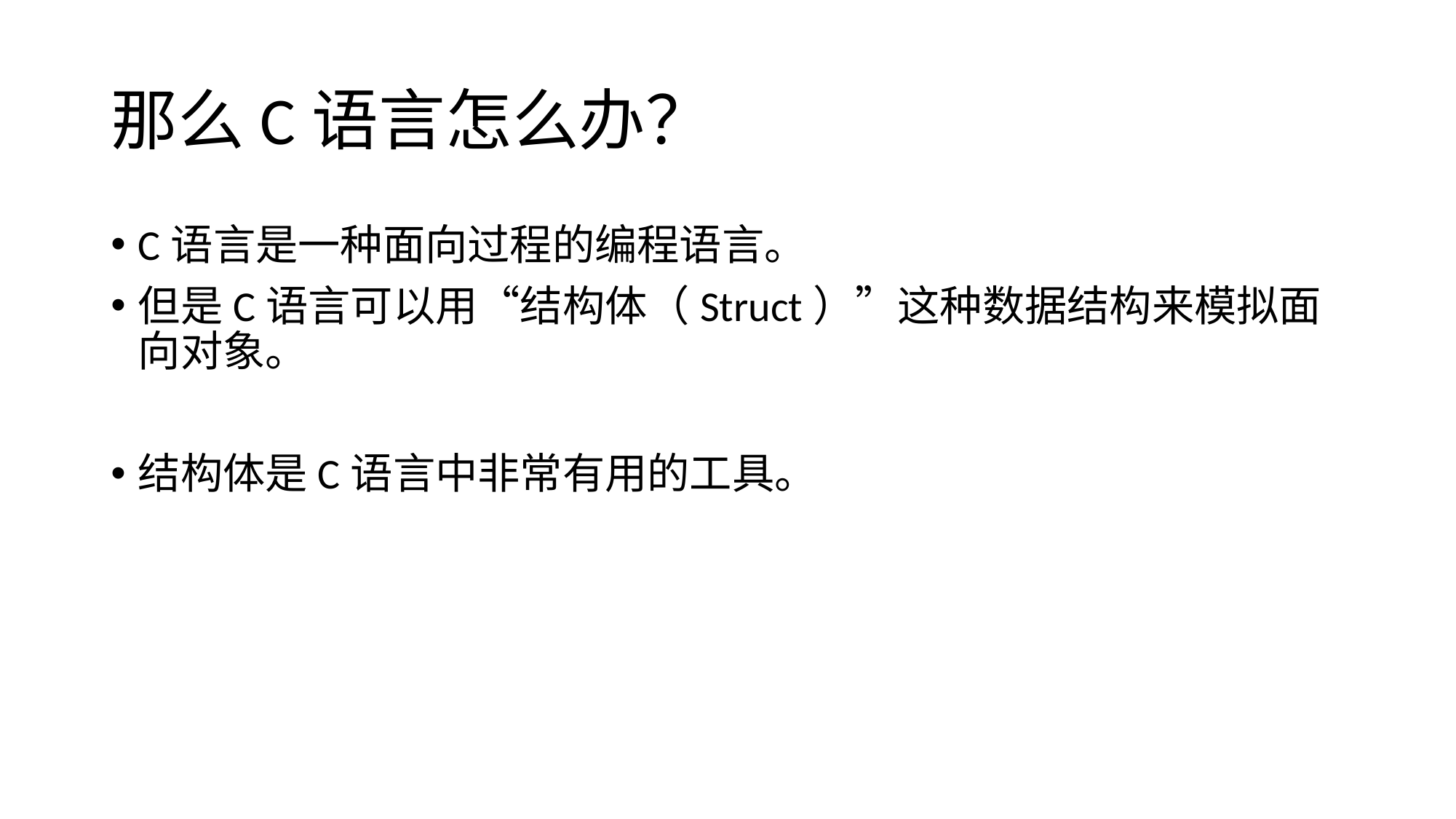

# 那么C语言怎么办？
C语言是一种面向过程的编程语言。
但是C语言可以用“结构体（Struct）”这种数据结构来模拟面向对象。

结构体是C语言中非常有用的工具。